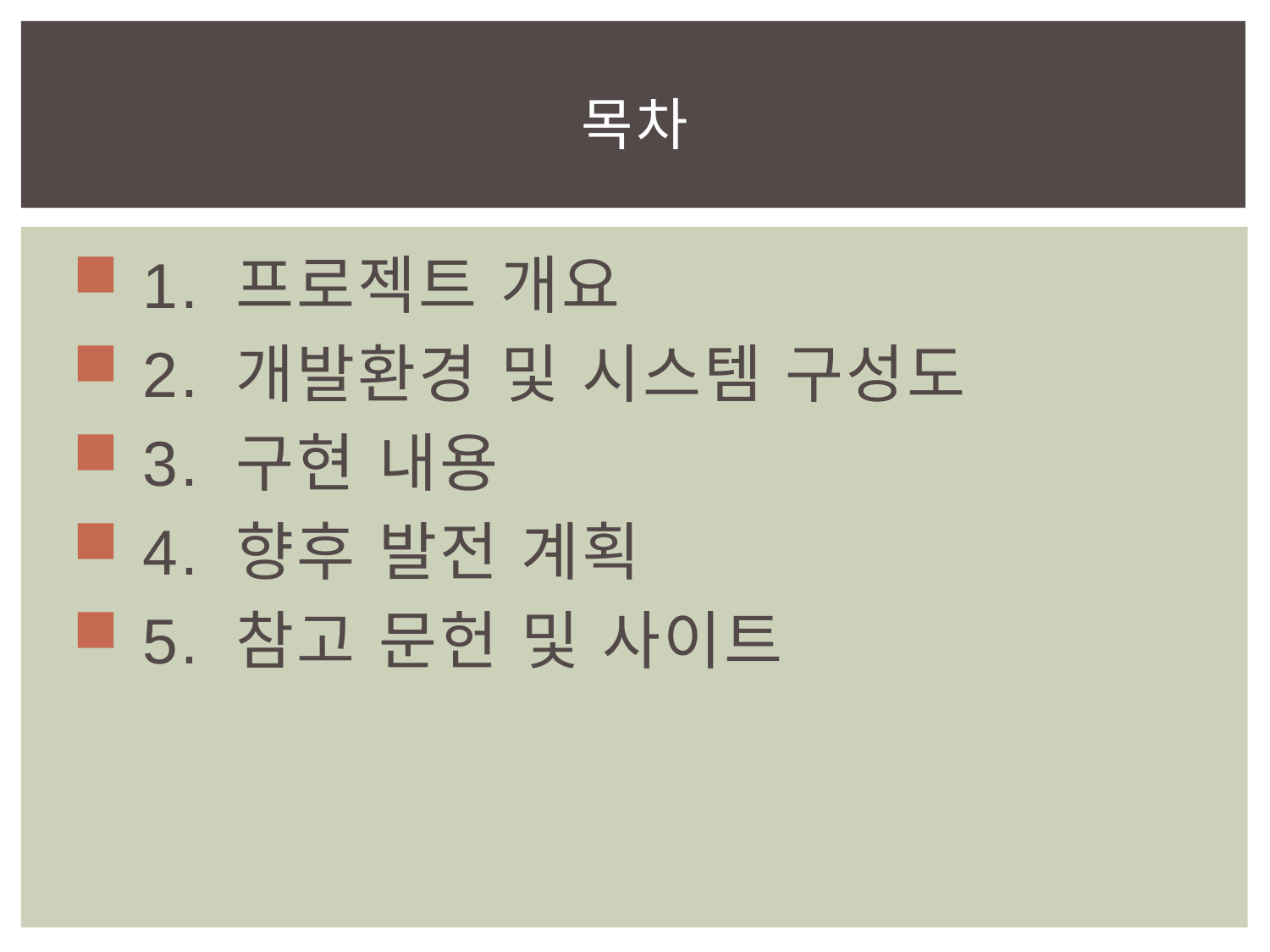

# 목차
 1. 프로젝트 개요
 2. 개발환경 및 시스템 구성도
 3. 구현 내용
 4. 향후 발전 계획
 5. 참고 문헌 및 사이트